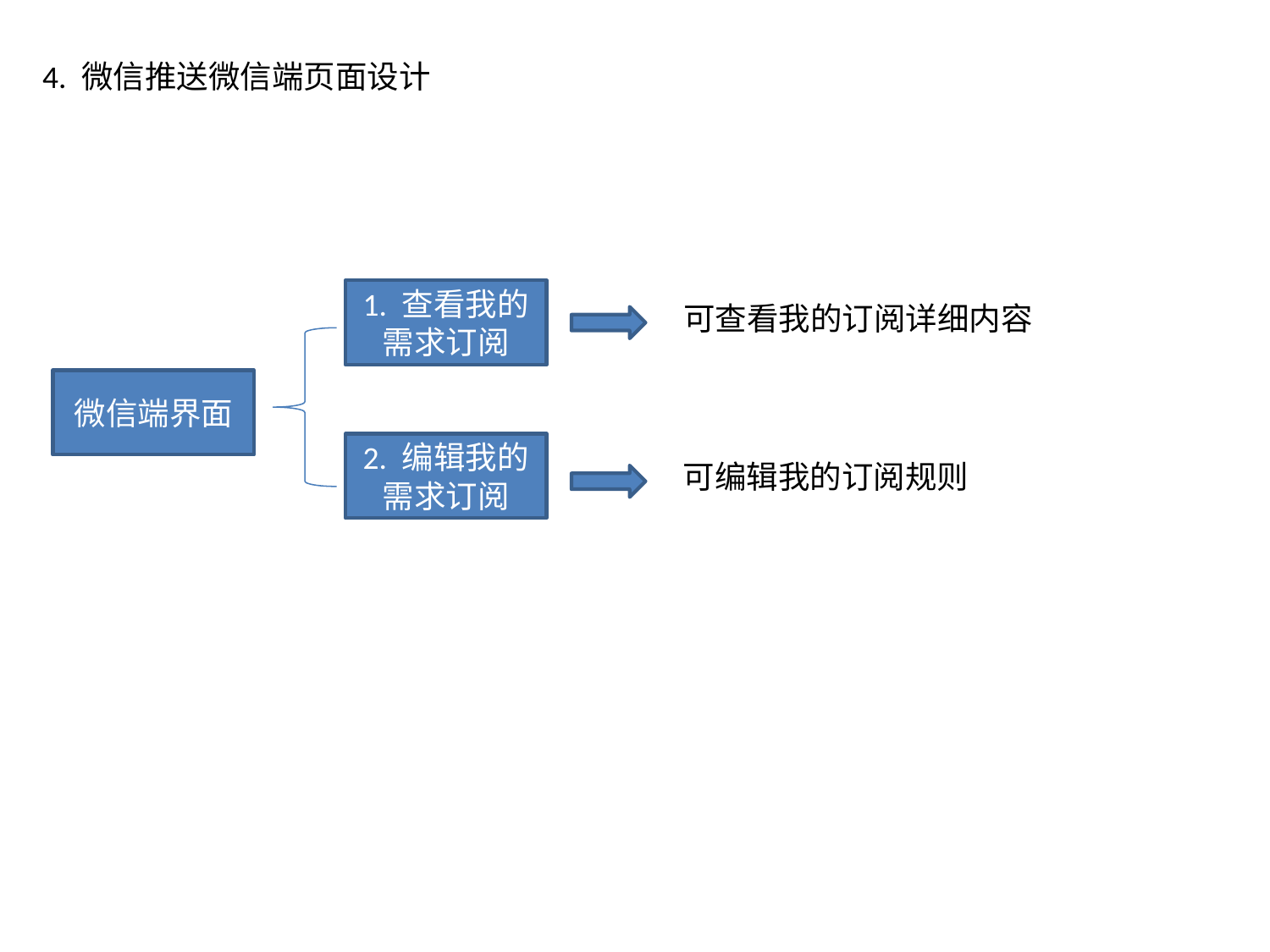

4. 微信推送微信端页面设计
1. 查看我的需求订阅
可查看我的订阅详细内容

微信端界面
2. 编辑我的需求订阅
可编辑我的订阅规则